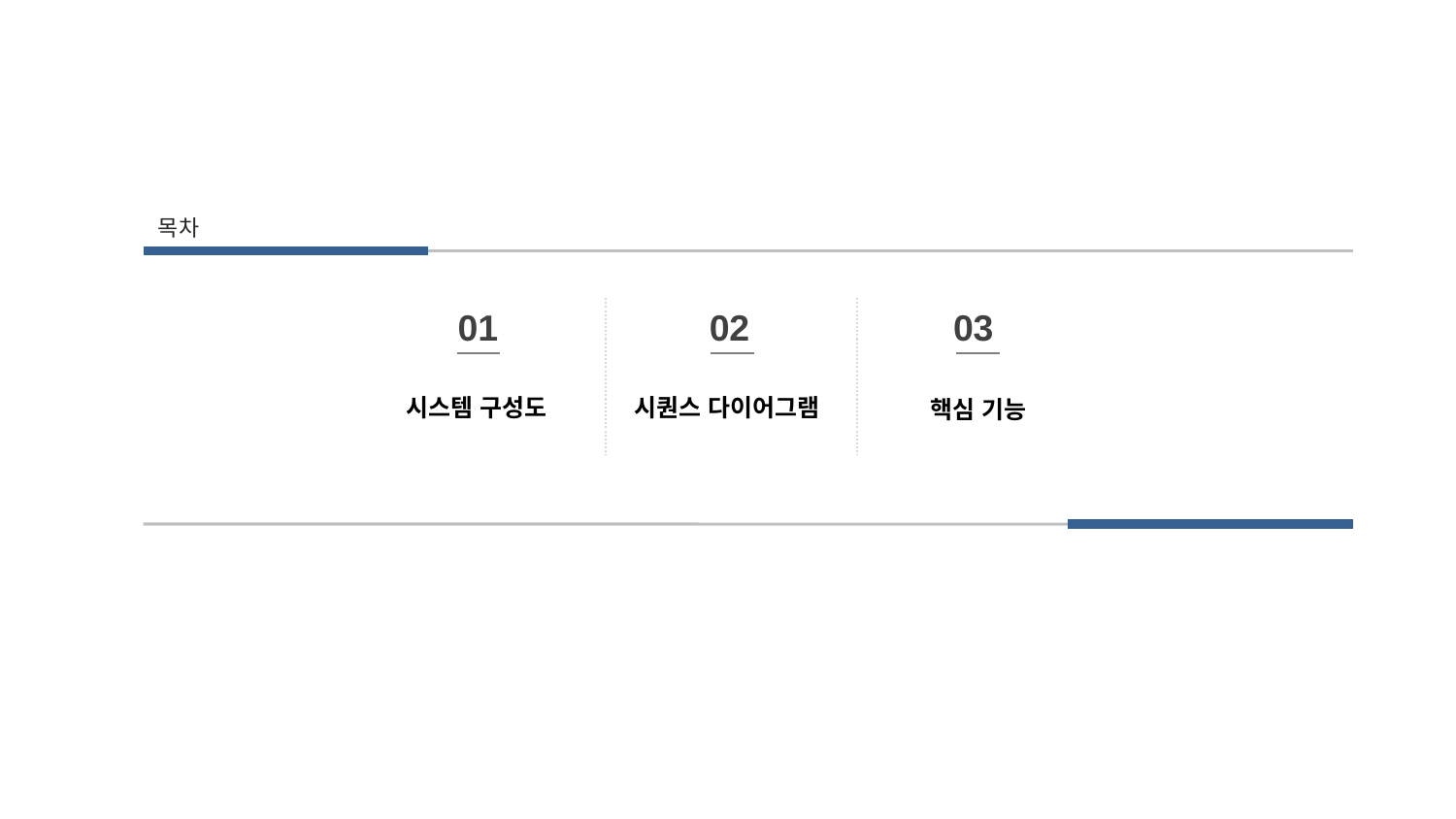

목차
01
02
03
시퀀스 다이어그램
시스템 구성도
핵심 기능